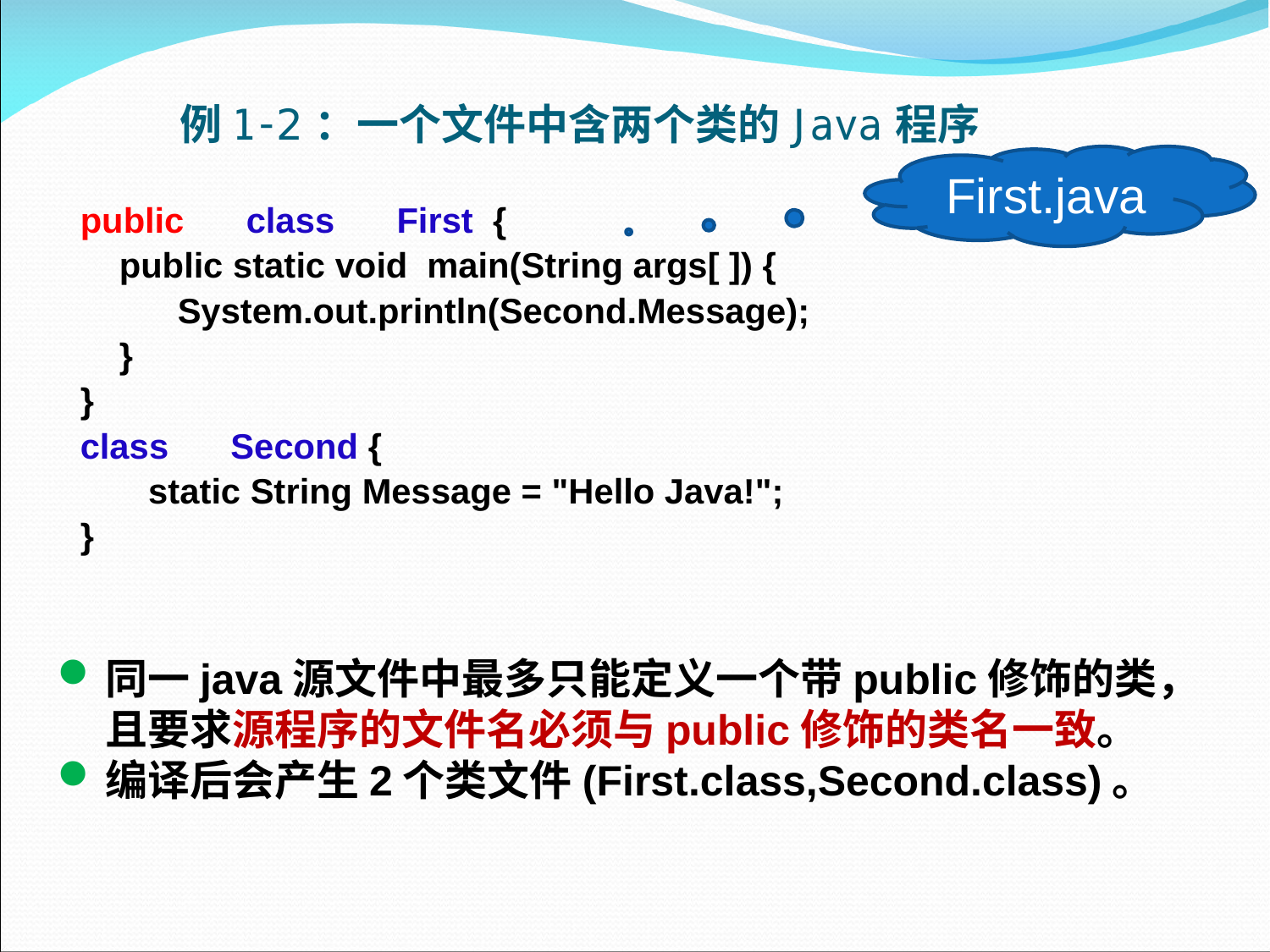

# 例1-2：一个文件中含两个类的Java程序
First.java
public 　class 　First  {
    public static void  main(String args[ ]) {
          System.out.println(Second.Message);
    }
}
class 　Second {
       static String Message = "Hello Java!";
}

同一java源文件中最多只能定义一个带public修饰的类，且要求源程序的文件名必须与public修饰的类名一致。
编译后会产生2个类文件(First.class,Second.class)。